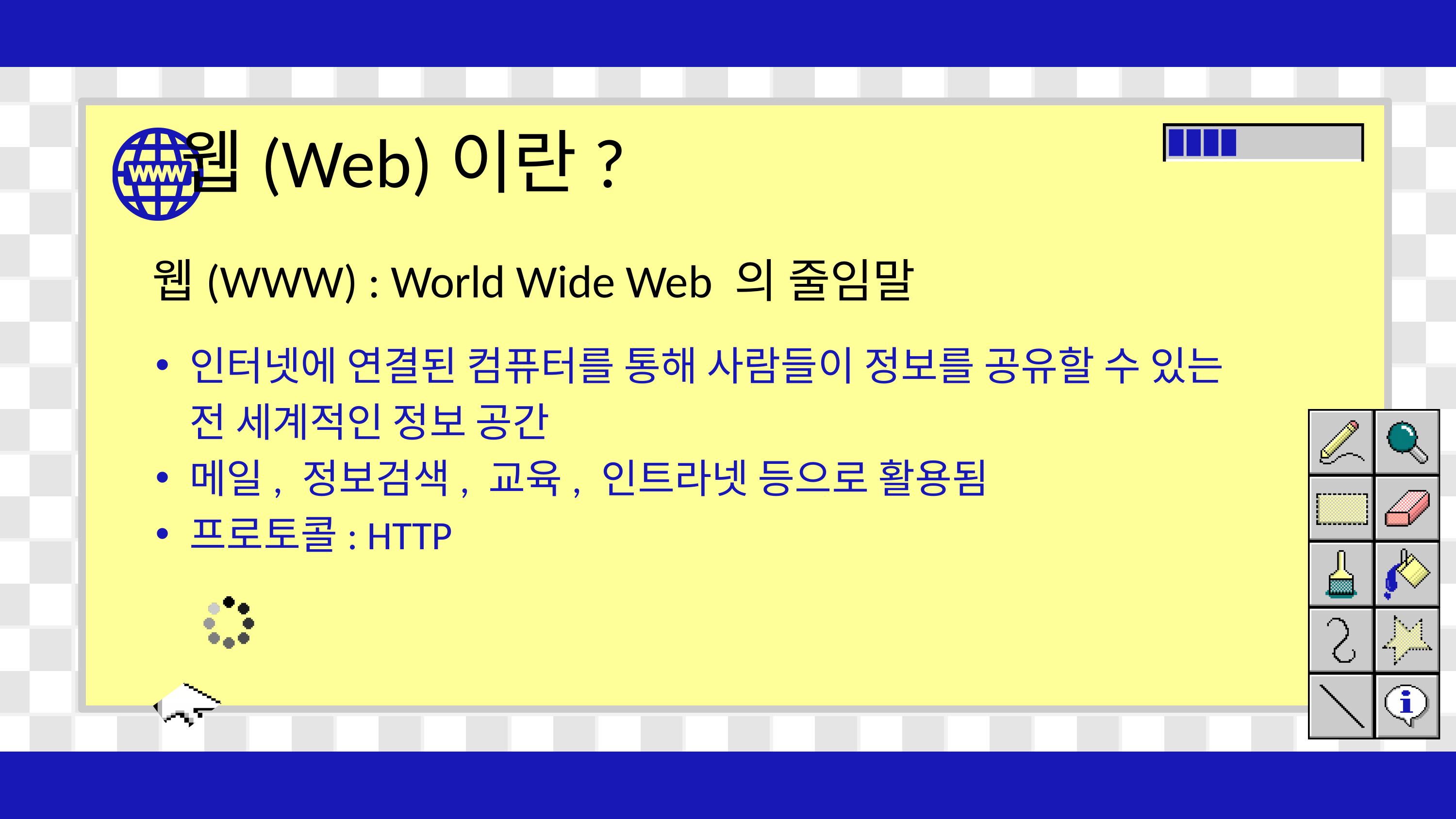

웹(Web)이란?
웹(WWW) : World Wide Web 의 줄임말
인터넷에 연결된 컴퓨터를 통해 사람들이 정보를 공유할 수 있는 전 세계적인 정보 공간
메일, 정보검색, 교육, 인트라넷 등으로 활용됨
프로토콜: HTTP